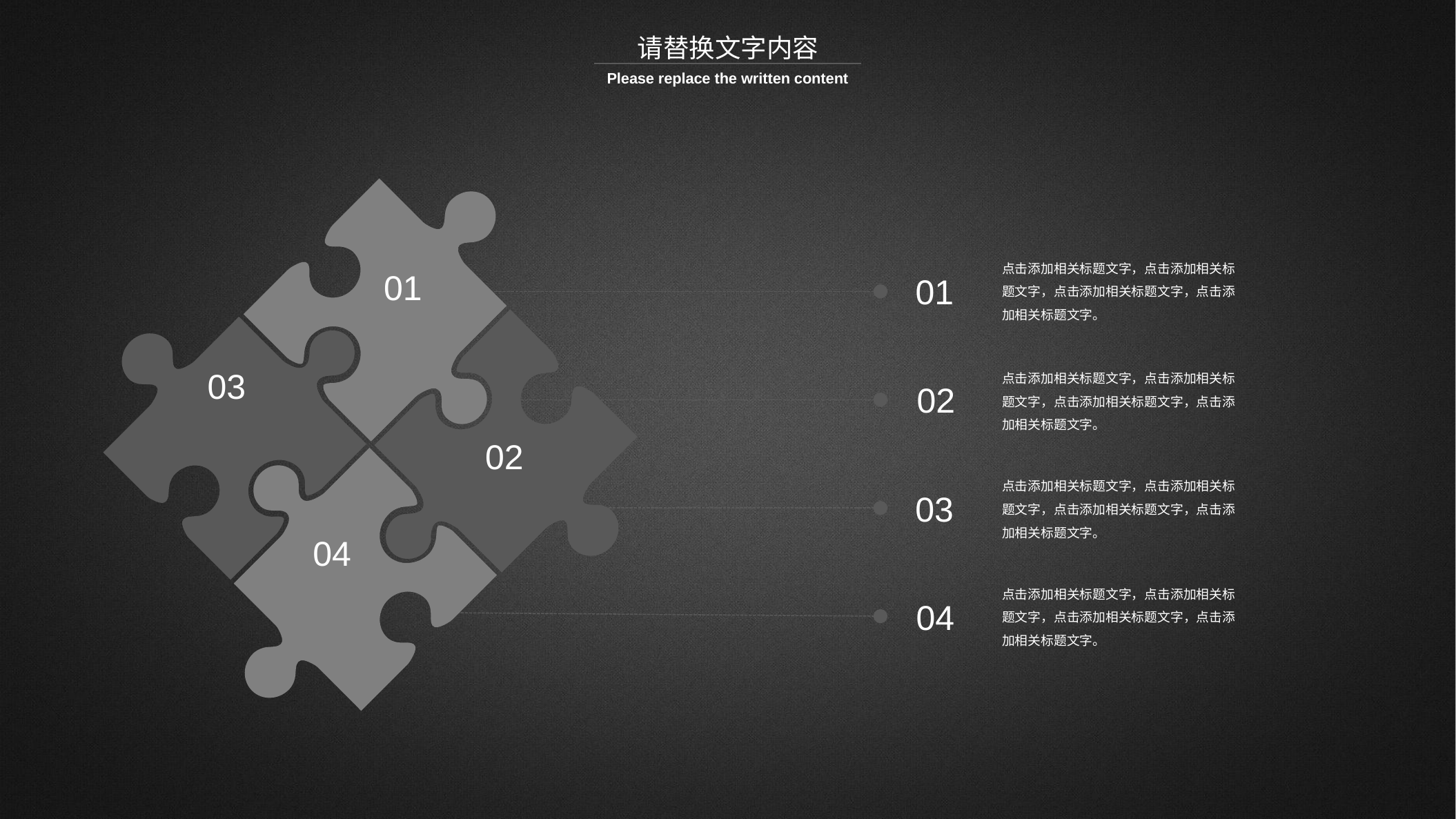

请替换文字内容
Please replace the written content

01
点击添加相关标题文字，点击添加相关标题文字，点击添加相关标题文字，点击添加相关标题文字。
01

03
点击添加相关标题文字，点击添加相关标题文字，点击添加相关标题文字，点击添加相关标题文字。

02
02

04
点击添加相关标题文字，点击添加相关标题文字，点击添加相关标题文字，点击添加相关标题文字。
03
点击添加相关标题文字，点击添加相关标题文字，点击添加相关标题文字，点击添加相关标题文字。
04